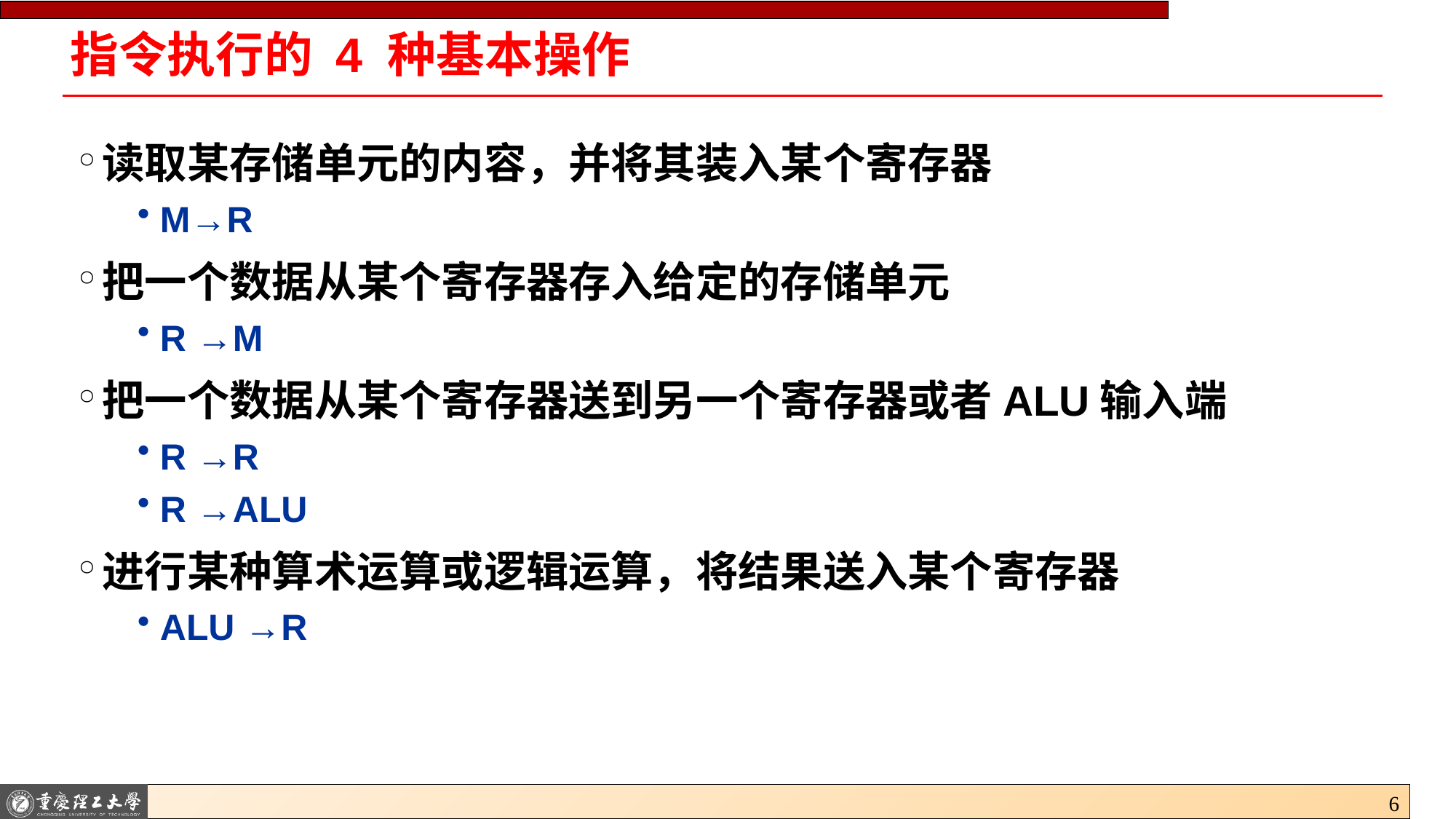

# 指令执行的 4 种基本操作
读取某存储单元的内容，并将其装入某个寄存器
M→R
把一个数据从某个寄存器存入给定的存储单元
R →M
把一个数据从某个寄存器送到另一个寄存器或者ALU输入端
R →R
R →ALU
进行某种算术运算或逻辑运算，将结果送入某个寄存器
ALU →R